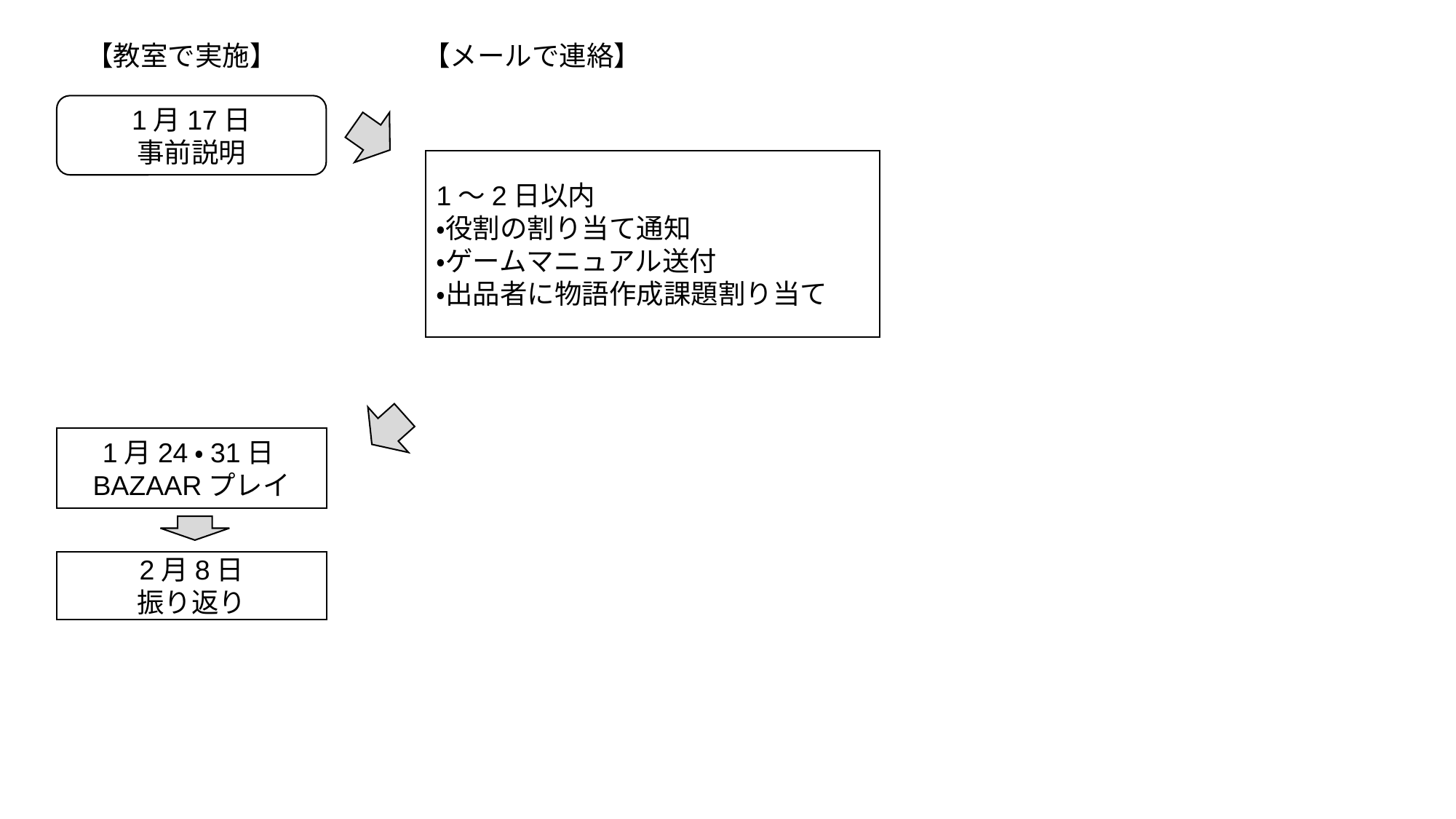

【メールで連絡】
【教室で実施】
1月17日
事前説明

1～2日以内
・役割の割り当て通知
・ゲームマニュアル送付
・出品者に物語作成課題割り当て

1月24・31日
BAZAARプレイ

2月8日
振り返り